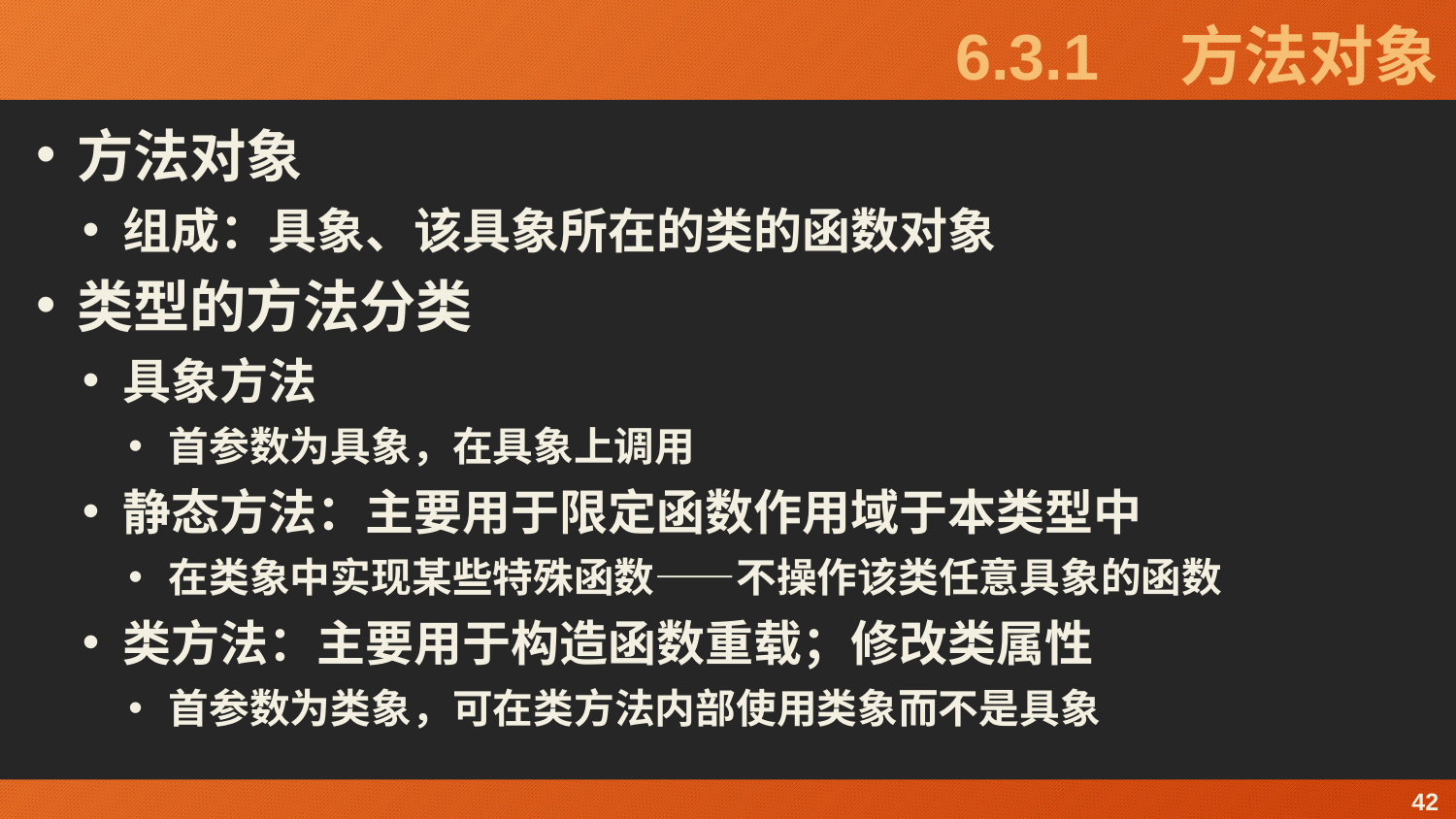

# 6.3.1　方法对象
方法对象
组成：具象、该具象所在的类的函数对象
类型的方法分类
具象方法
首参数为具象，在具象上调用
静态方法：主要用于限定函数作用域于本类型中
在类象中实现某些特殊函数——不操作该类任意具象的函数
类方法：主要用于构造函数重载；修改类属性
首参数为类象，可在类方法内部使用类象而不是具象
42